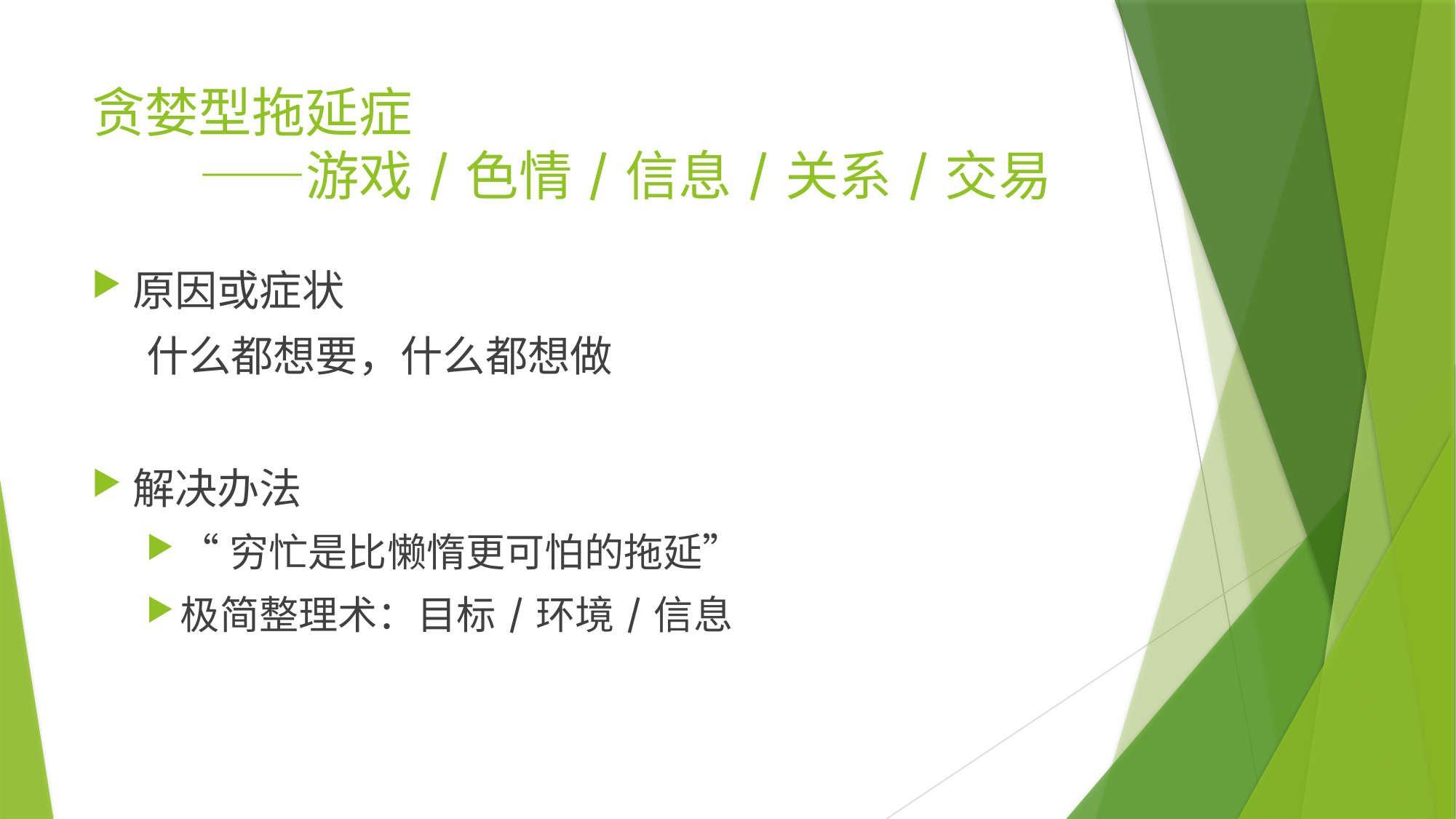

# 贪婪型拖延症 ——游戏/色情/信息/关系/交易
原因或症状
什么都想要，什么都想做

解决办法
“穷忙是比懒惰更可怕的拖延”
极简整理术：目标/环境/信息